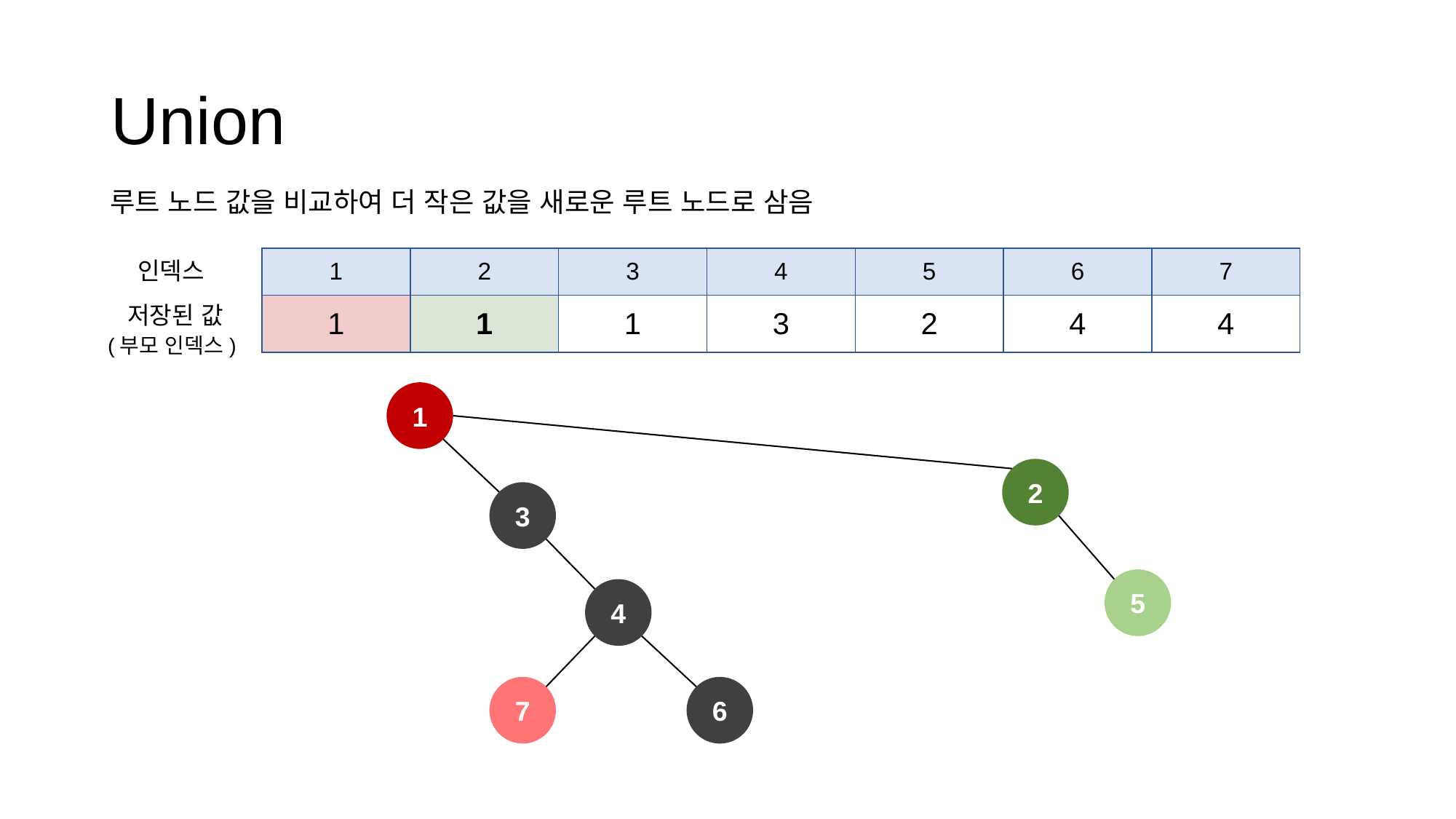

# Union
루트 노드 값을 비교하여 더 작은 값을 새로운 루트 노드로 삼음
| 1 | 2 | 3 | 4 | 5 | 6 | 7 |
| --- | --- | --- | --- | --- | --- | --- |
| 1 | 1 | 1 | 3 | 2 | 4 | 4 |
인덱스
저장된 값
(부모 인덱스)
1
2
3
5
4
7
6